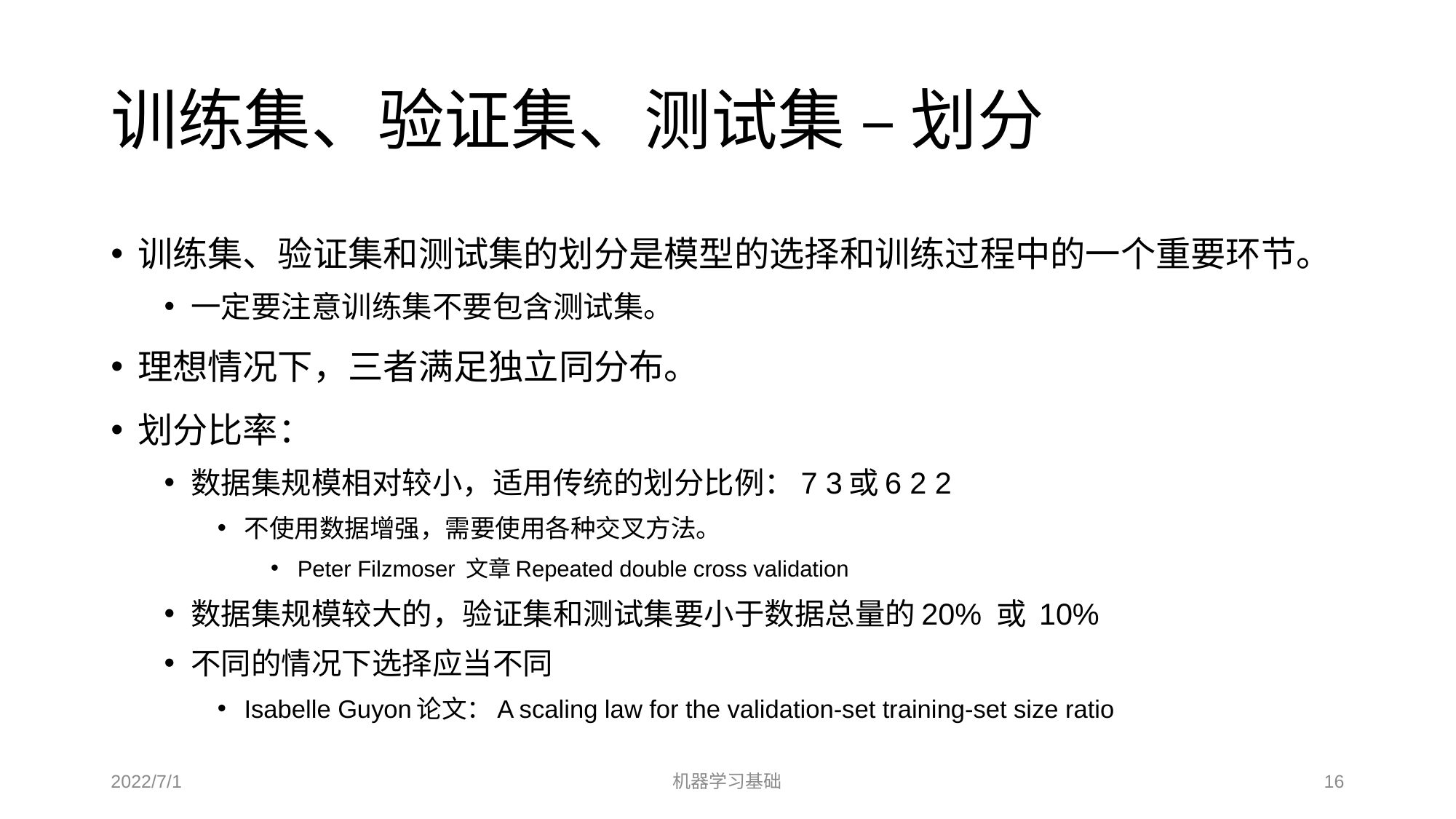

# 训练集、验证集、测试集 – 划分
训练集、验证集和测试集的划分是模型的选择和训练过程中的一个重要环节。
一定要注意训练集不要包含测试集。
理想情况下，三者满足独立同分布。
划分比率：
数据集规模相对较小，适用传统的划分比例：7 3或6 2 2
不使用数据增强，需要使用各种交叉方法。
Peter Filzmoser 文章Repeated double cross validation
数据集规模较大的，验证集和测试集要小于数据总量的20% 或 10%
不同的情况下选择应当不同
Isabelle Guyon论文：A scaling law for the validation-set training-set size ratio
2022/7/1
机器学习基础
16